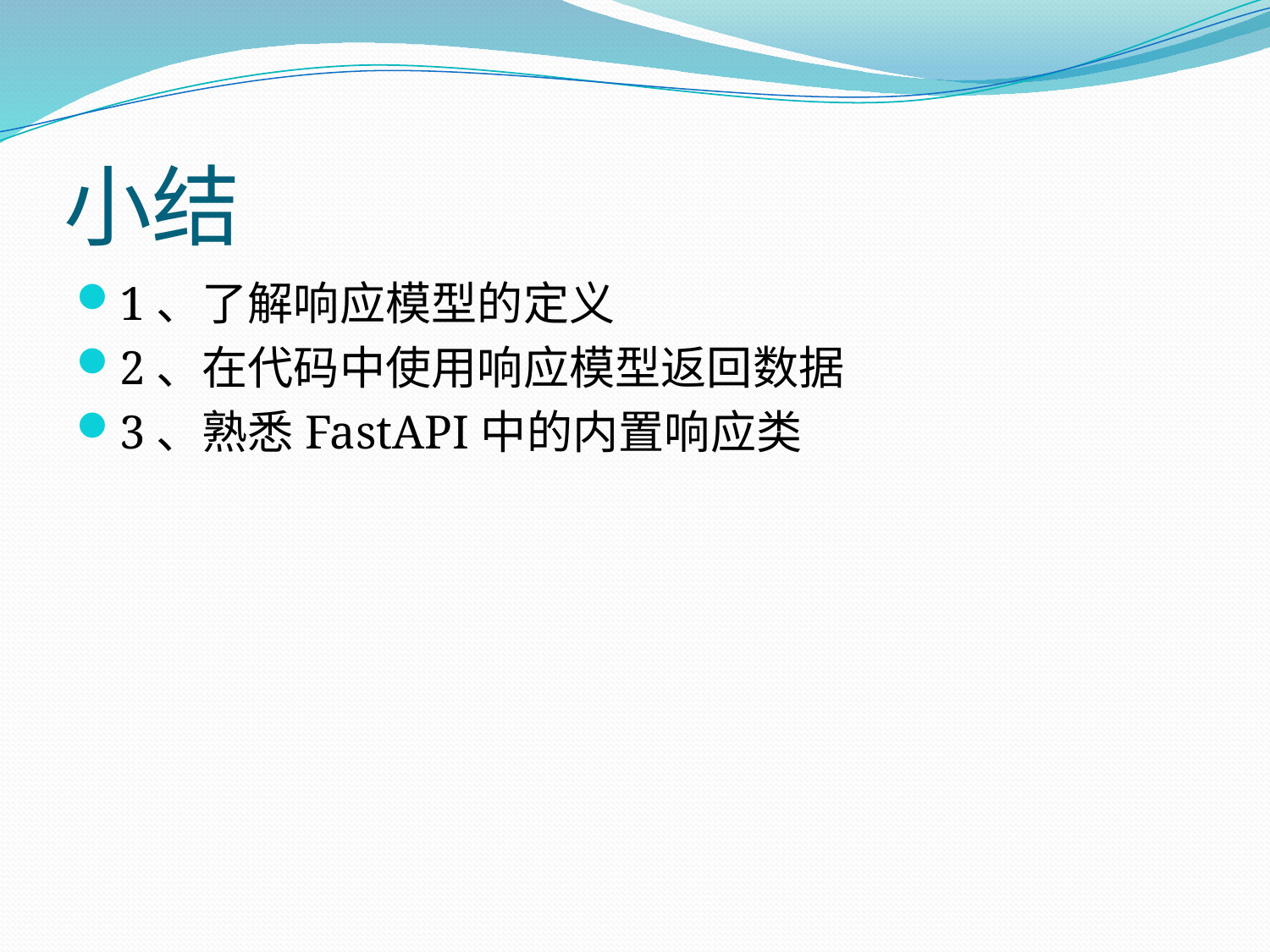

# 小结
1、了解响应模型的定义
2、在代码中使用响应模型返回数据
3、熟悉FastAPI中的内置响应类